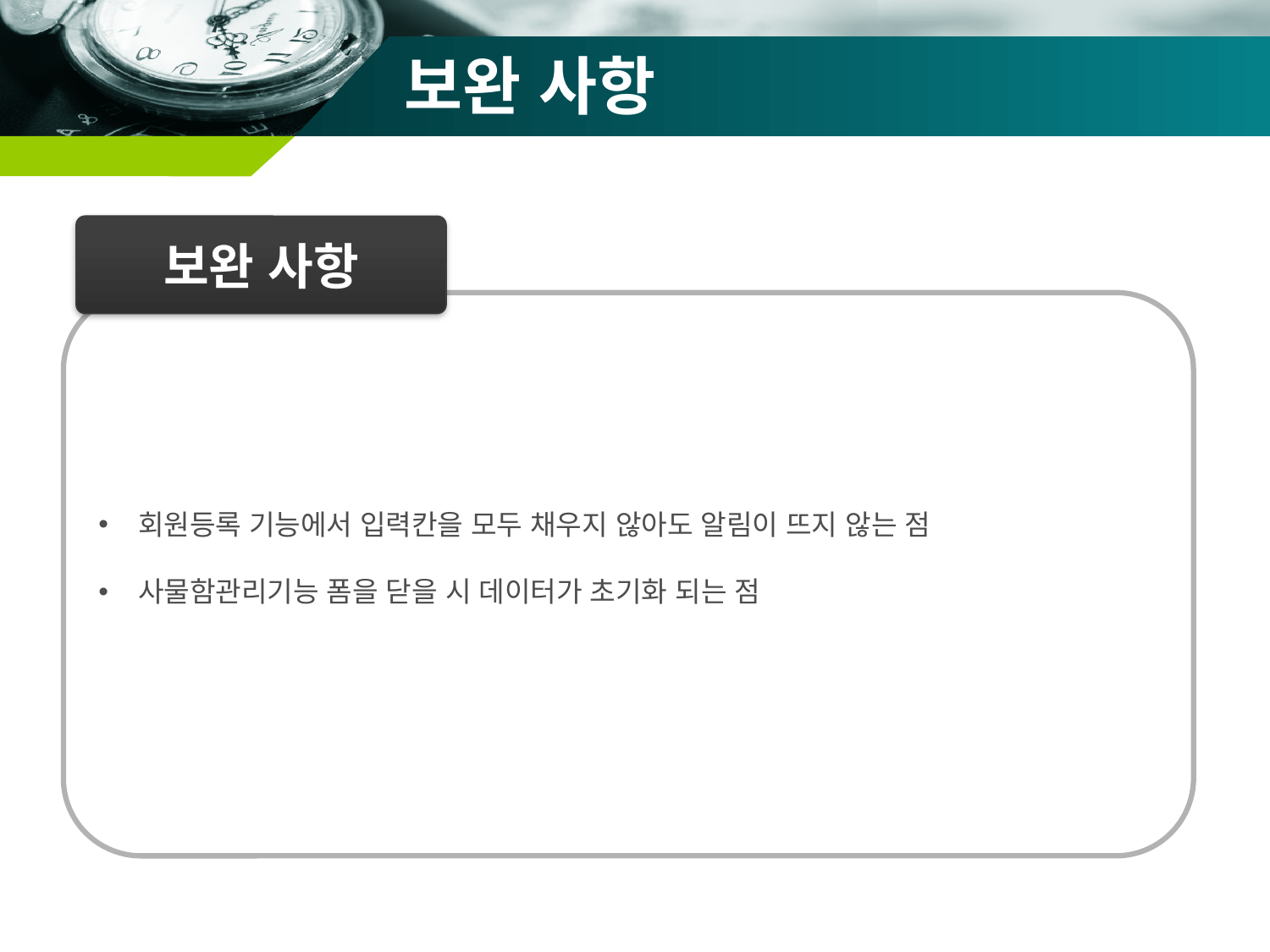

# 보완 사항
보완 사항

회원등록 기능에서 입력칸을 모두 채우지 않아도 알림이 뜨지 않는 점

사물함관리기능 폼을 닫을 시 데이터가 초기화 되는 점